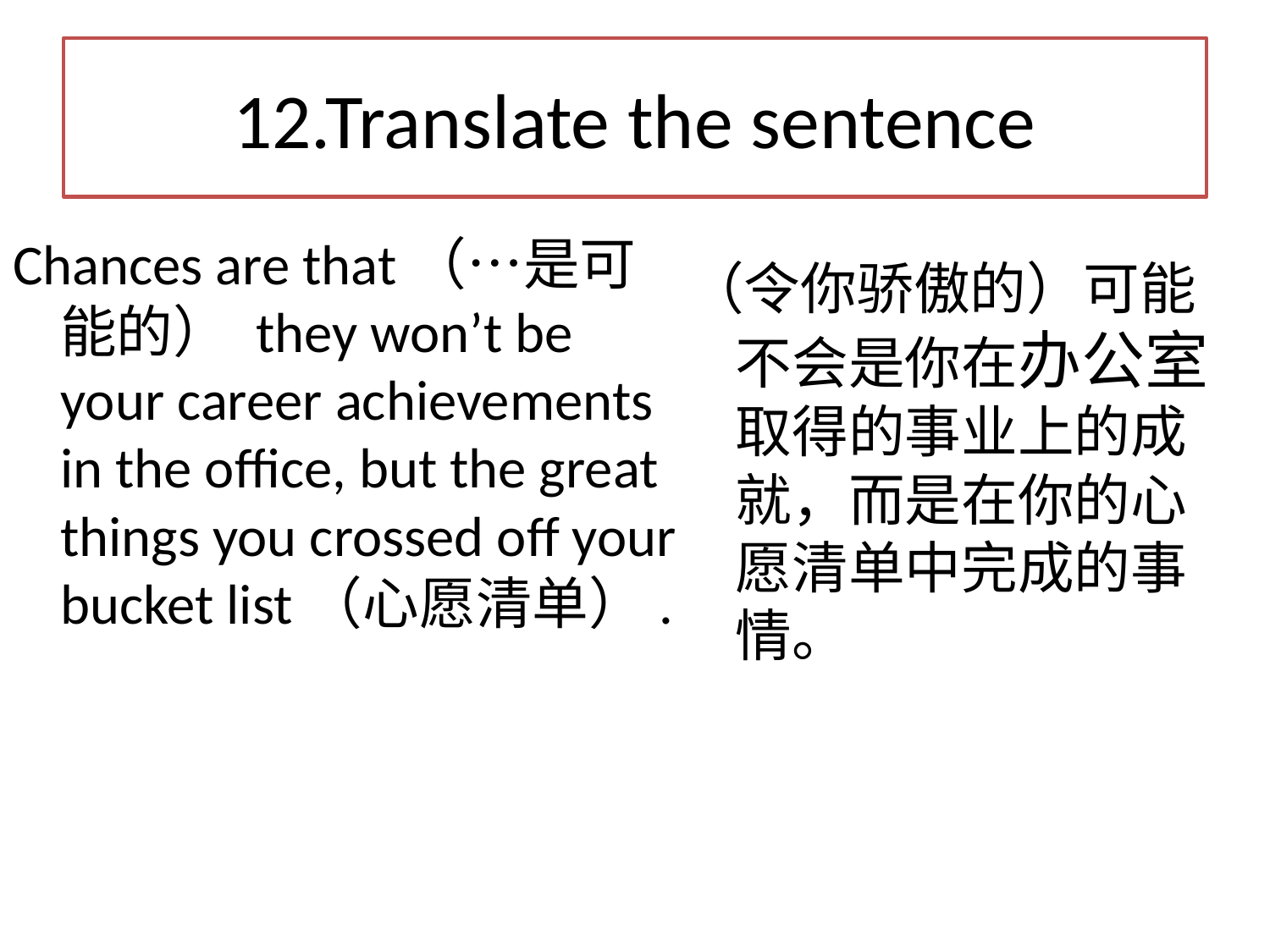

# 12.Translate the sentence
Chances are that（…是可能的） they won’t be your career achievements in the office, but the great things you crossed off your bucket list（心愿清单）.
（令你骄傲的）可能不会是你在办公室取得的事业上的成就，而是在你的心愿清单中完成的事情。